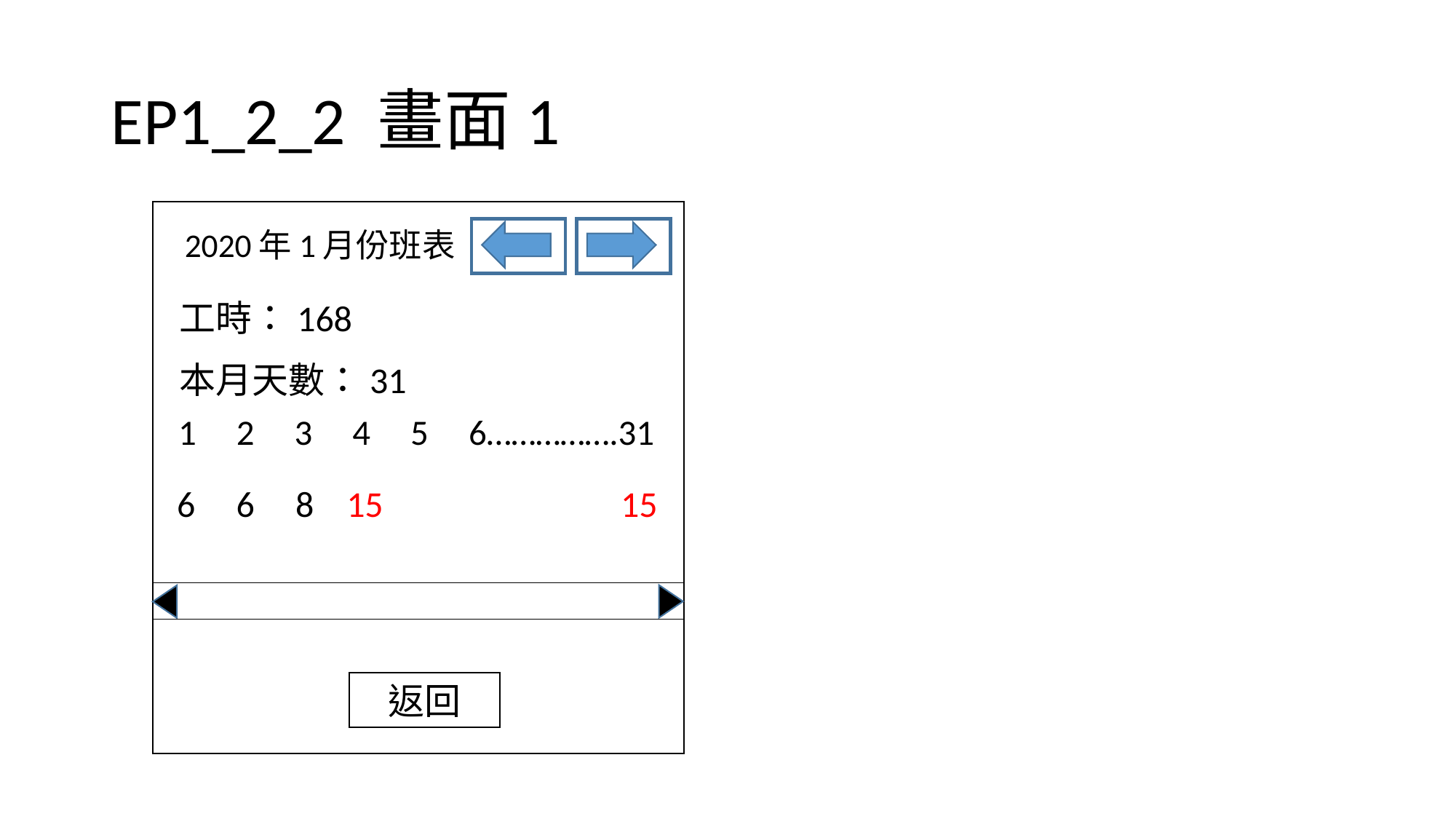

# EP1_2_2 畫面1

2020年1月份班表

工時：168
本月天數：31
1     2     3     4     5     6…………….31
6     6     8    15                             15

返回